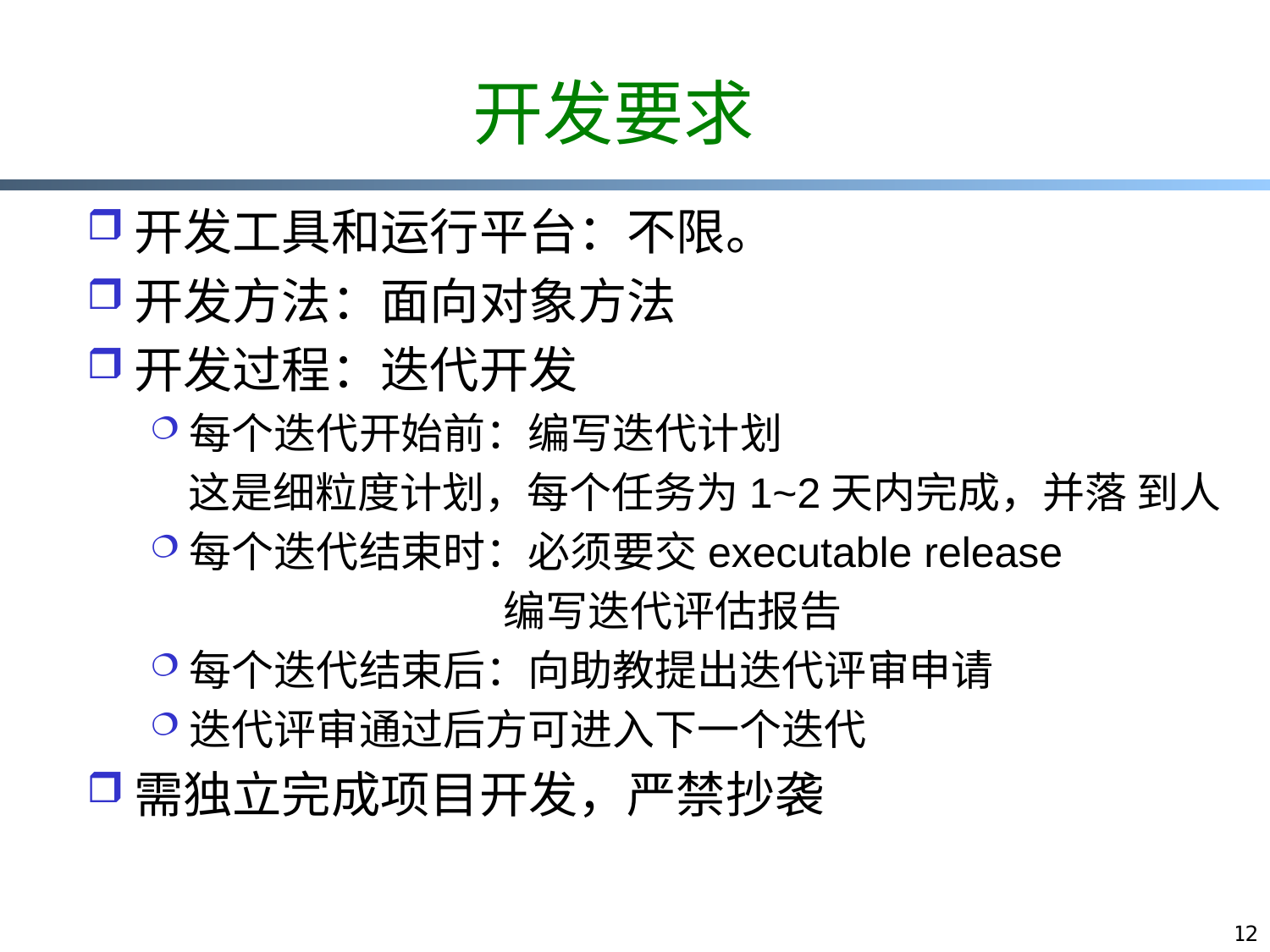

# 开发要求
开发工具和运行平台：不限。
开发方法：面向对象方法
开发过程：迭代开发
每个迭代开始前：编写迭代计划
   这是细粒度计划，每个任务为1~2天内完成，并落 到人
每个迭代结束时：必须要交executable release
                                    编写迭代评估报告
每个迭代结束后：向助教提出迭代评审申请
迭代评审通过后方可进入下一个迭代
需独立完成项目开发，严禁抄袭
12